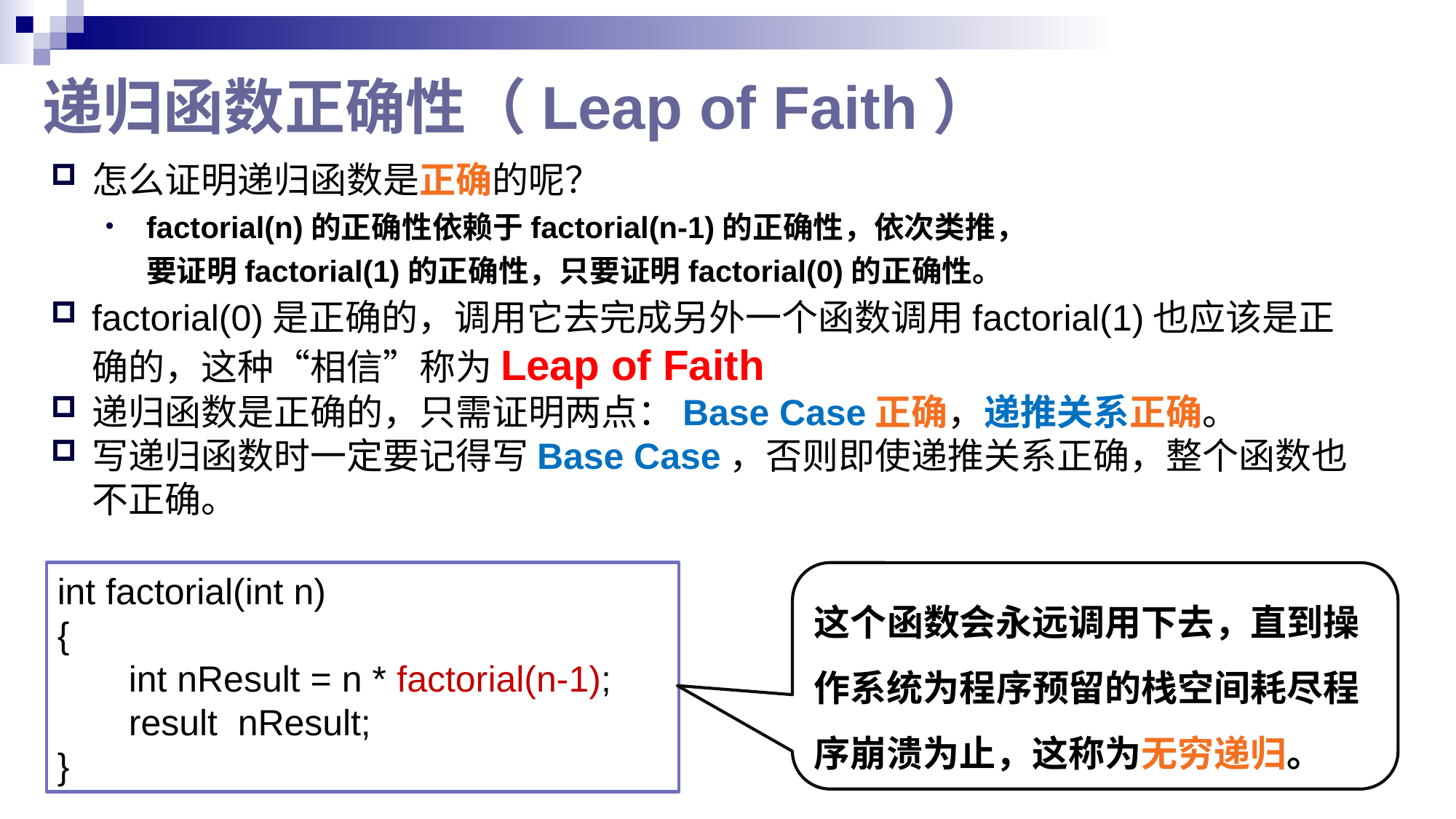

递归函数正确性（Leap of Faith）
怎么证明递归函数是正确的呢？
factorial(n)的正确性依赖于factorial(n-1)的正确性，依次类推，要证明factorial(1)的正确性，只要证明factorial(0)的正确性。
factorial(0)是正确的，调用它去完成另外一个函数调用factorial(1)也应该是正确的，这种“相信”称为Leap of Faith
递归函数是正确的，只需证明两点：Base Case正确，递推关系正确。
写递归函数时一定要记得写Base Case，否则即使递推关系正确，整个函数也不正确。
int factorial(int n)
{
       int nResult = n * factorial(n-1);
       result  nResult;
}
这个函数会永远调用下去，直到操作系统为程序预留的栈空间耗尽程序崩溃为止，这称为无穷递归。